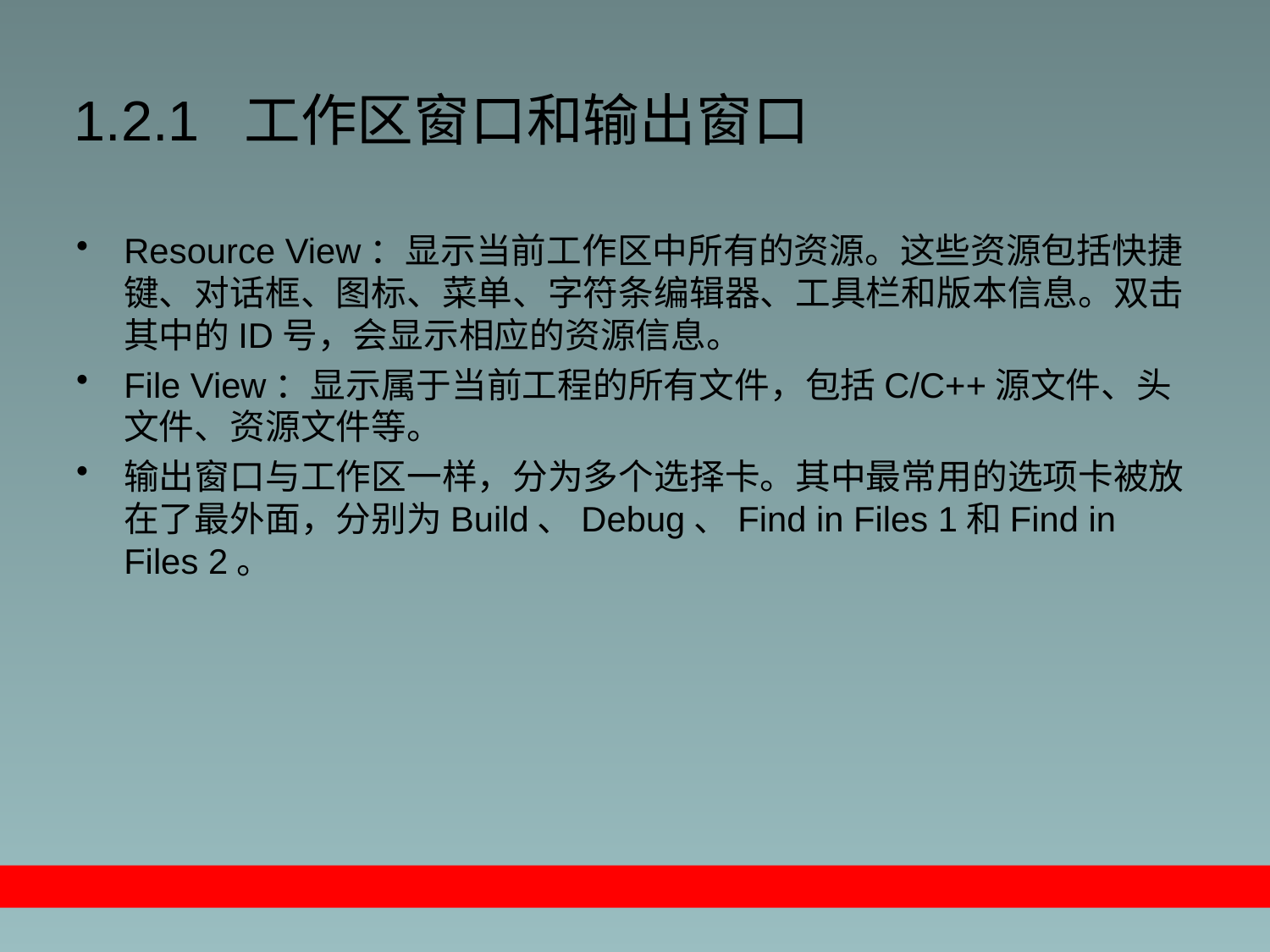

# 1.2.1  工作区窗口和输出窗口
Resource View：显示当前工作区中所有的资源。这些资源包括快捷键、对话框、图标、菜单、字符条编辑器、工具栏和版本信息。双击其中的ID号，会显示相应的资源信息。
File View：显示属于当前工程的所有文件，包括C/C++源文件、头文件、资源文件等。
输出窗口与工作区一样，分为多个选择卡。其中最常用的选项卡被放在了最外面，分别为Build、Debug、Find in Files 1和Find in Files 2。